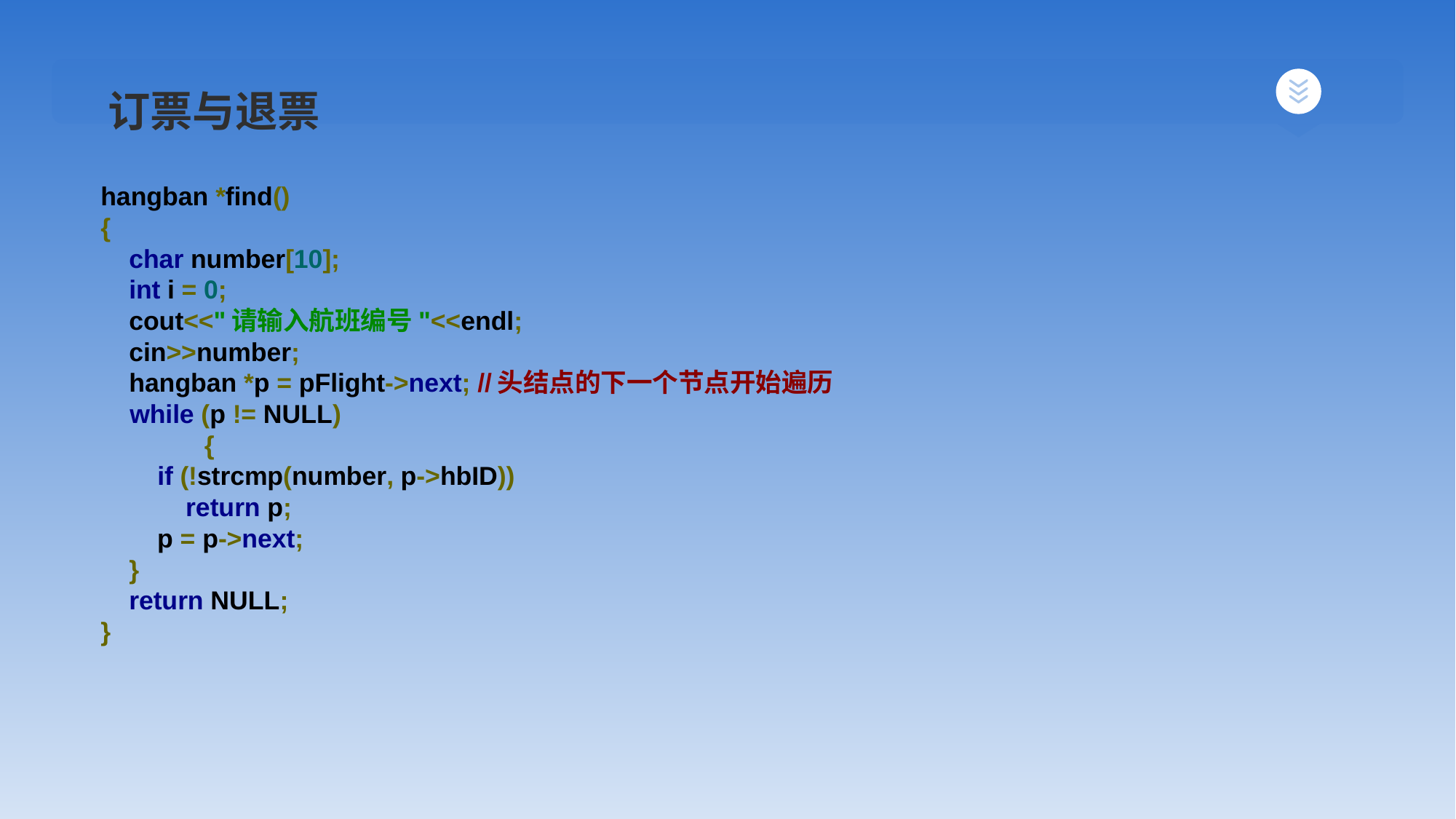

订票与退票
# hangban *find() { char number[10]; int i = 0; cout<<"请输入航班编号"<<endl; cin>>number; hangban *p = pFlight->next; //头结点的下一个节点开始遍历 while (p != NULL) { if (!strcmp(number, p->hbID)) return p; p = p->next; } return NULL; }